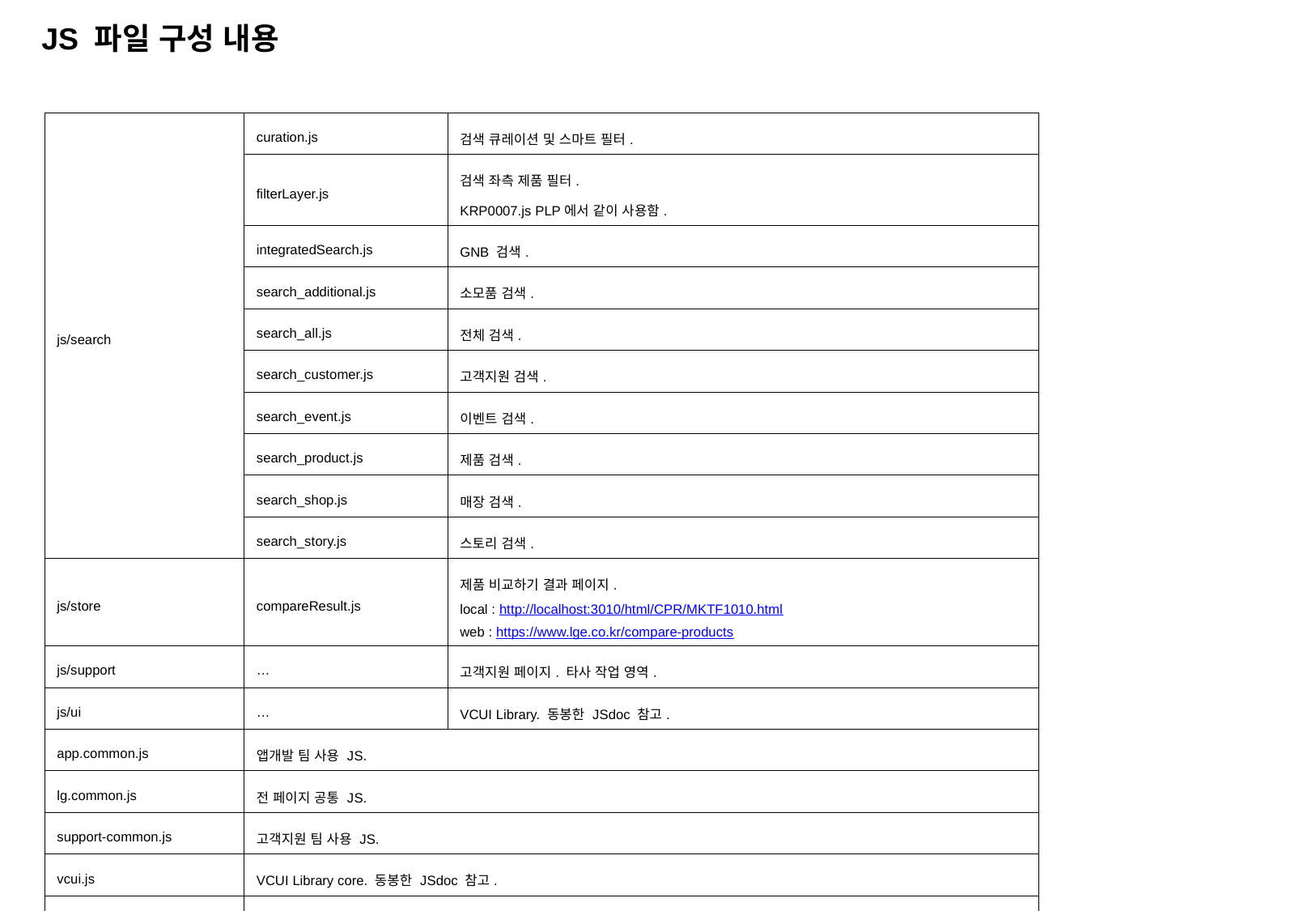

JS 파일 구성 내용
| js/search | curation.js | 검색 큐레이션 및 스마트 필터. |
| --- | --- | --- |
|  | filterLayer.js | 검색 좌측 제품 필터. KRP0007.js PLP에서 같이 사용함. |
|  | integratedSearch.js | GNB 검색. |
|  | search\_additional.js | 소모품 검색. |
|  | search\_all.js | 전체 검색. |
|  | search\_customer.js | 고객지원 검색. |
|  | search\_event.js | 이벤트 검색. |
|  | search\_product.js | 제품 검색. |
|  | search\_shop.js | 매장 검색. |
|  | search\_story.js | 스토리 검색. |
| js/store | compareResult.js | 제품 비교하기 결과 페이지. local : http://localhost:3010/html/CPR/MKTF1010.html web : https://www.lge.co.kr/compare-products |
| js/support | … | 고객지원 페이지. 타사 작업 영역. |
| js/ui | … | VCUI Library. 동봉한 JSdoc 참고. |
| app.common.js | 앱개발 팀 사용 JS. |  |
| lg.common.js | 전 페이지 공통 JS. |  |
| support-common.js | 고객지원 팀 사용 JS. |  |
| vcui.js | VCUI Library core. 동봉한 JSdoc 참고. |  |
| vcui.common.js | 스크립트 파일 로딩 수를 줄이기 위해 VCUI UI스크립트들 중 많이 사용되는 JS 파일들을 합쳐 놓은 파일. 로컬에서는 원활한 작업을 위해서 빈 파일로 존재하며, 서버에서 빌드 시 조합해서 빌드 됨. |  |